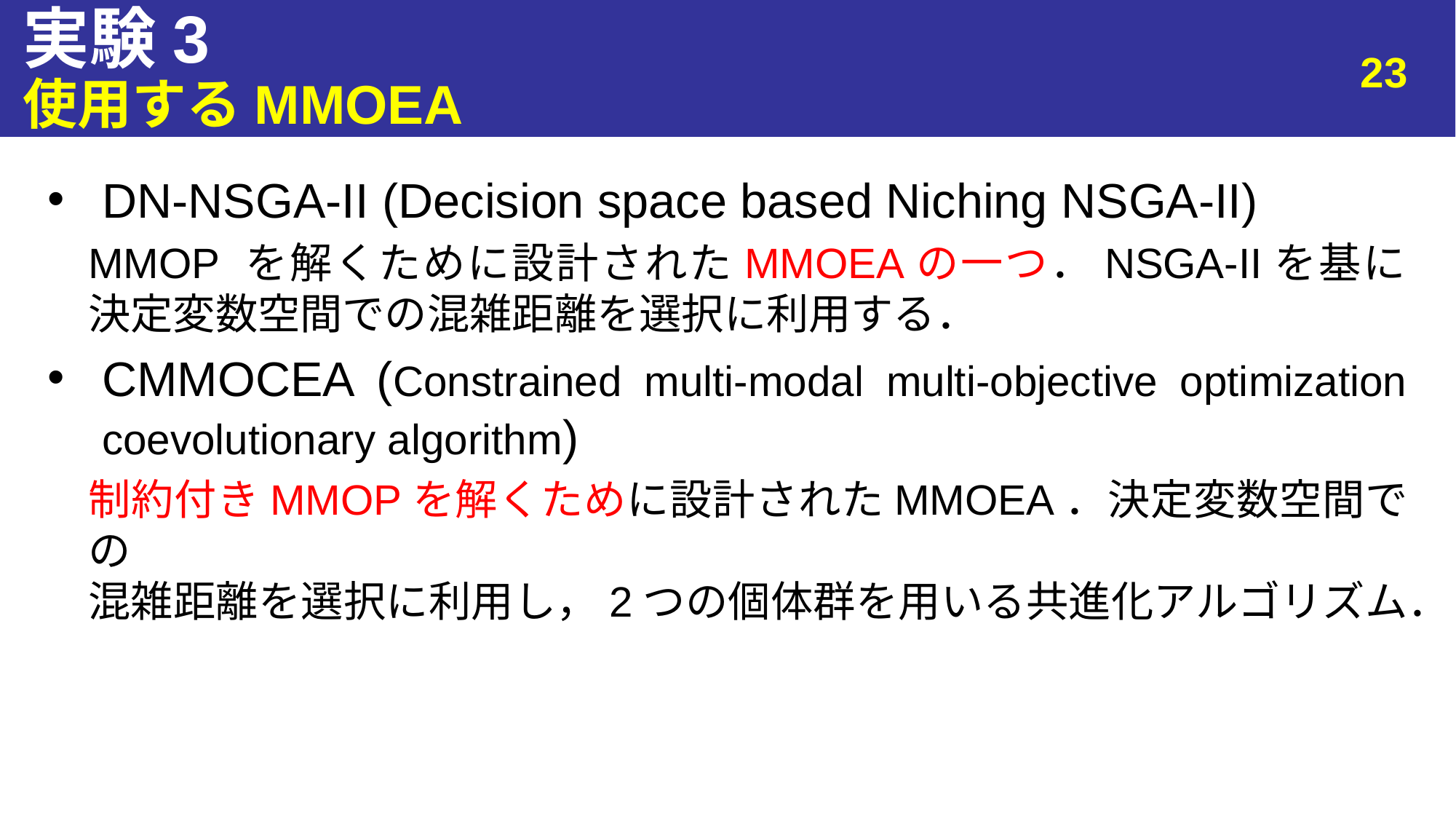

# 実験3
23
使用するMMOEA
DN-NSGA-II (Decision space based Niching NSGA-II)
MMOP を解くために設計されたMMOEAの一つ．NSGA-IIを基に
決定変数空間での混雑距離を選択に利用する．
CMMOCEA (Constrained multi-modal multi-objective optimization coevolutionary algorithm)
制約付きMMOPを解くために設計されたMMOEA．決定変数空間での
混雑距離を選択に利用し，2つの個体群を用いる共進化アルゴリズム．